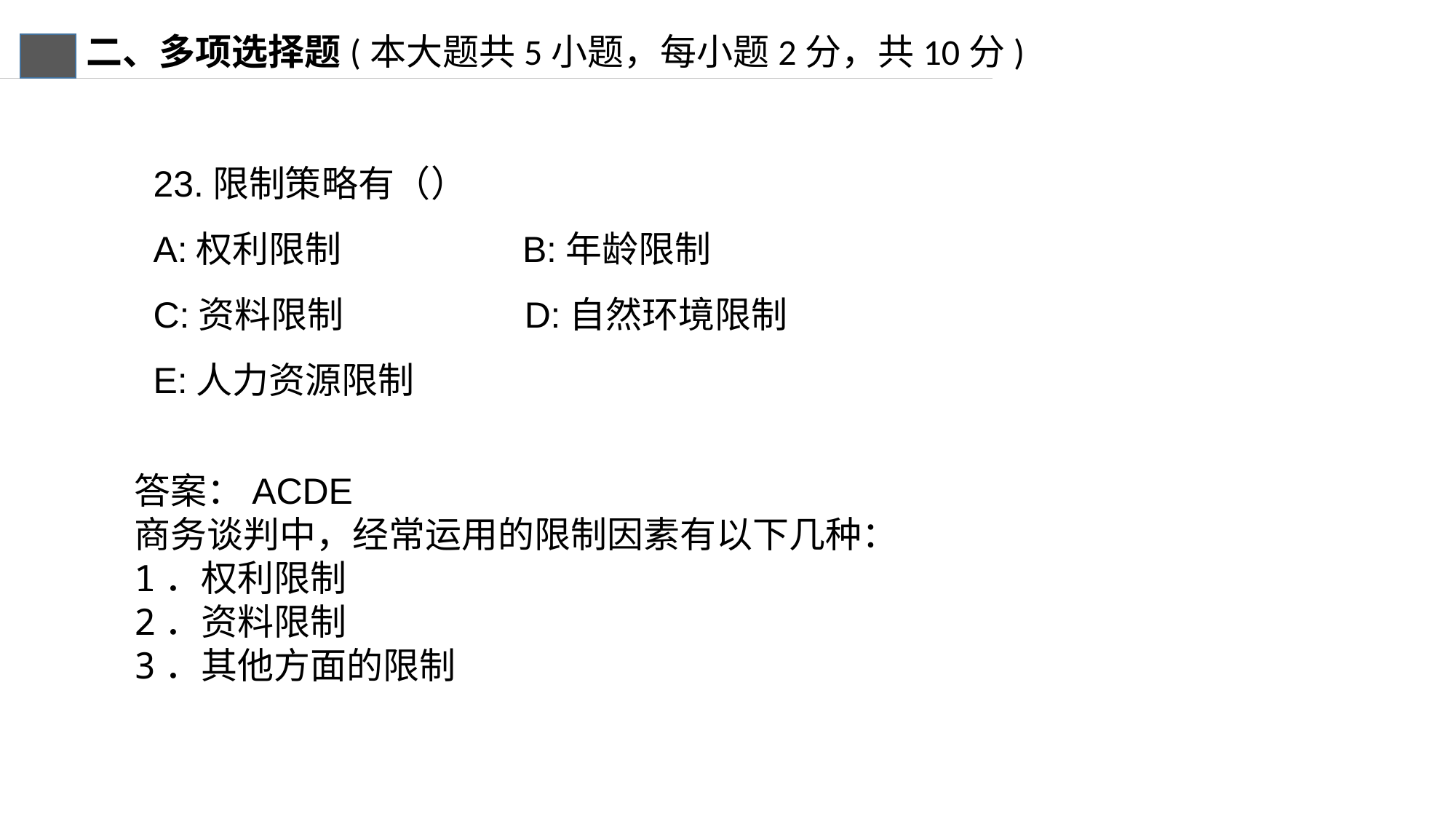

二、多项选择题(本大题共5小题，每小题2分，共10分)

23.限制策略有（）
A:权利限制                     B:年龄限制
C:资料限制                     D:自然环境限制
E:人力资源限制
答案：ACDE
商务谈判中，经常运用的限制因素有以下几种：
1．权利限制
2．资料限制
3．其他方面的限制